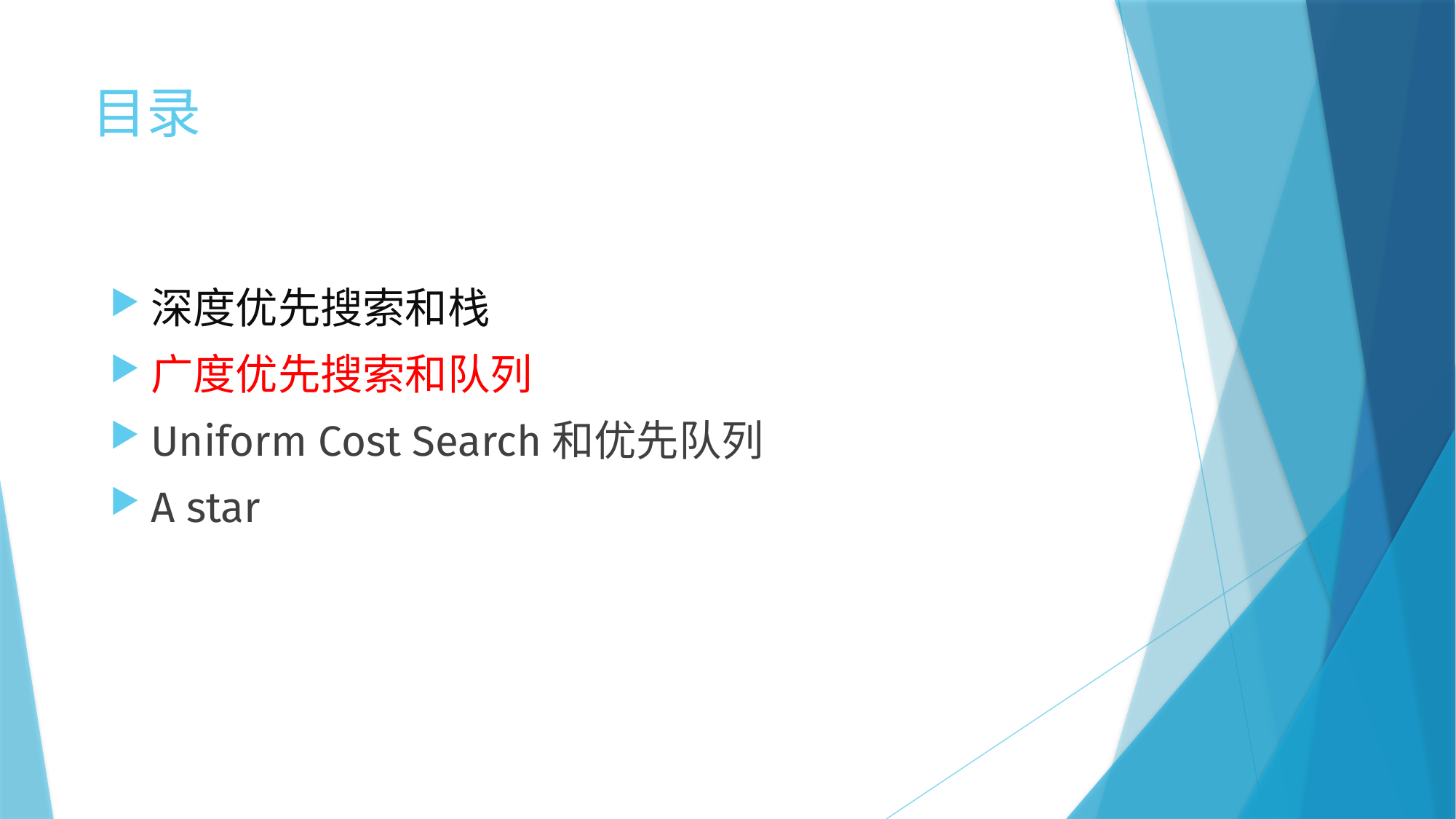

# 目录
深度优先搜索和栈
广度优先搜索和队列
Uniform Cost Search和优先队列
A star